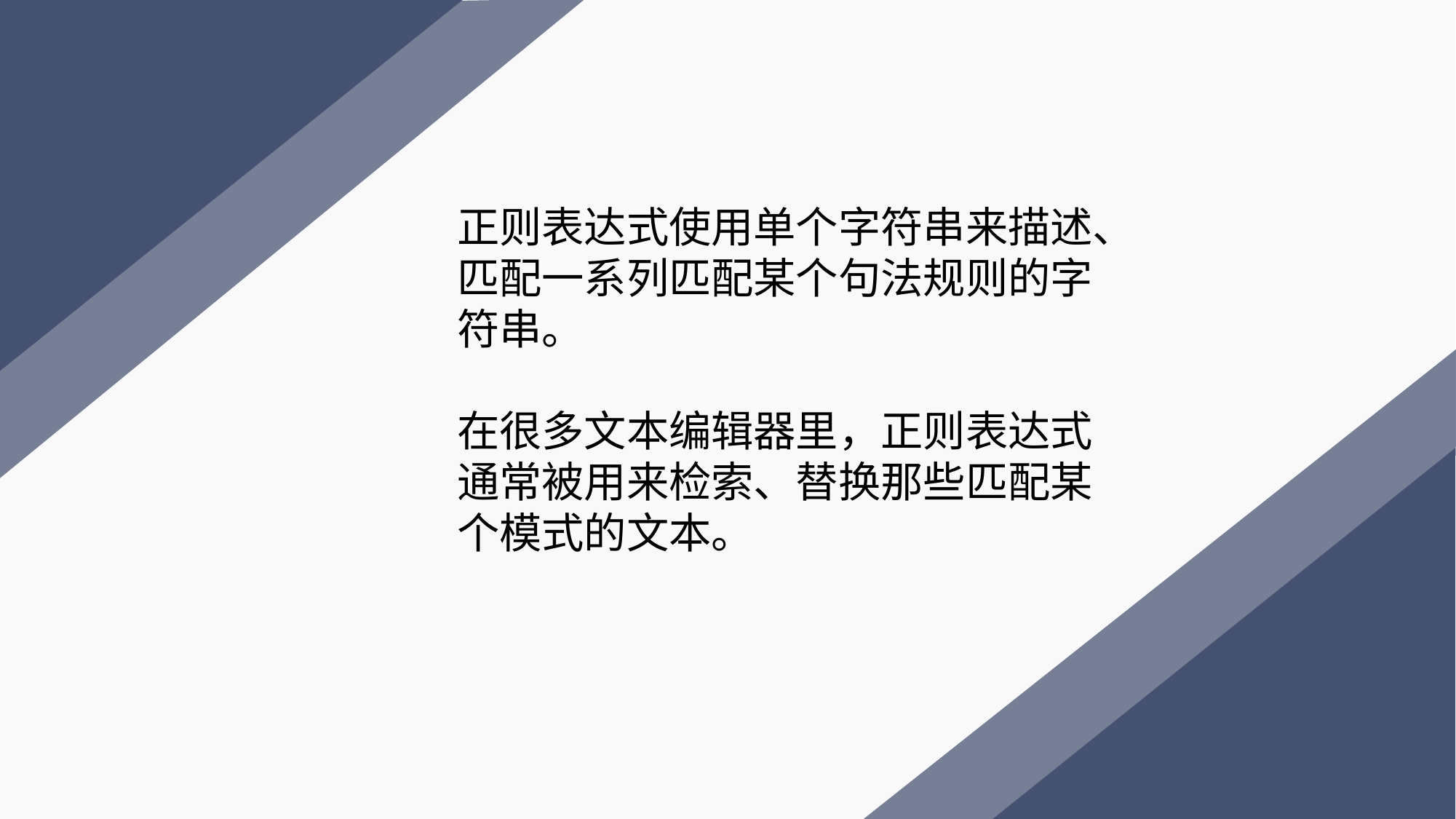

正则表达式使用单个字符串来描述、匹配一系列匹配某个句法规则的字符串。

在很多文本编辑器里，正则表达式通常被用来检索、替换那些匹配某个模式的文本。